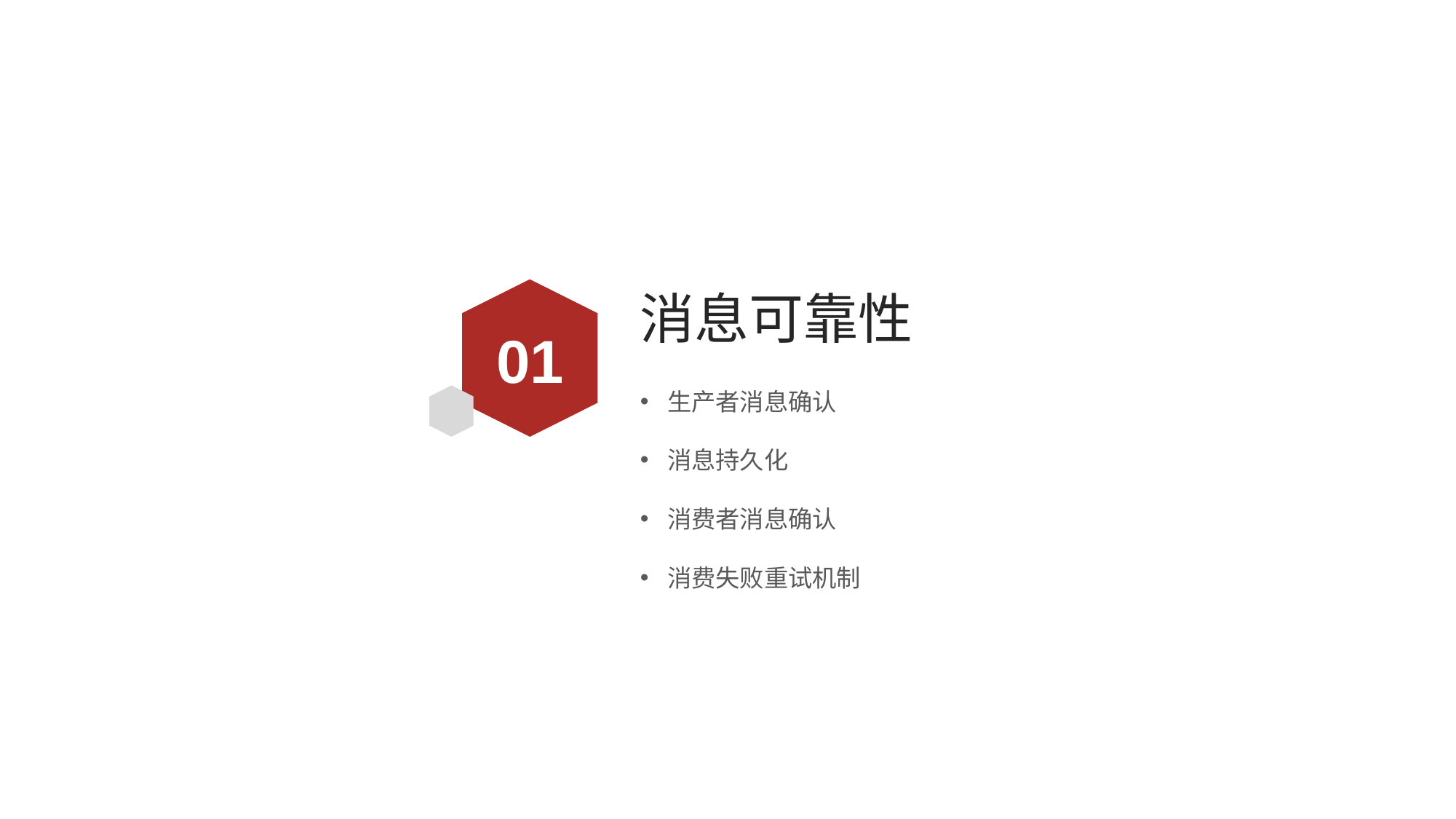

# 消息可靠性
01
生产者消息确认
消息持久化
消费者消息确认
消费失败重试机制